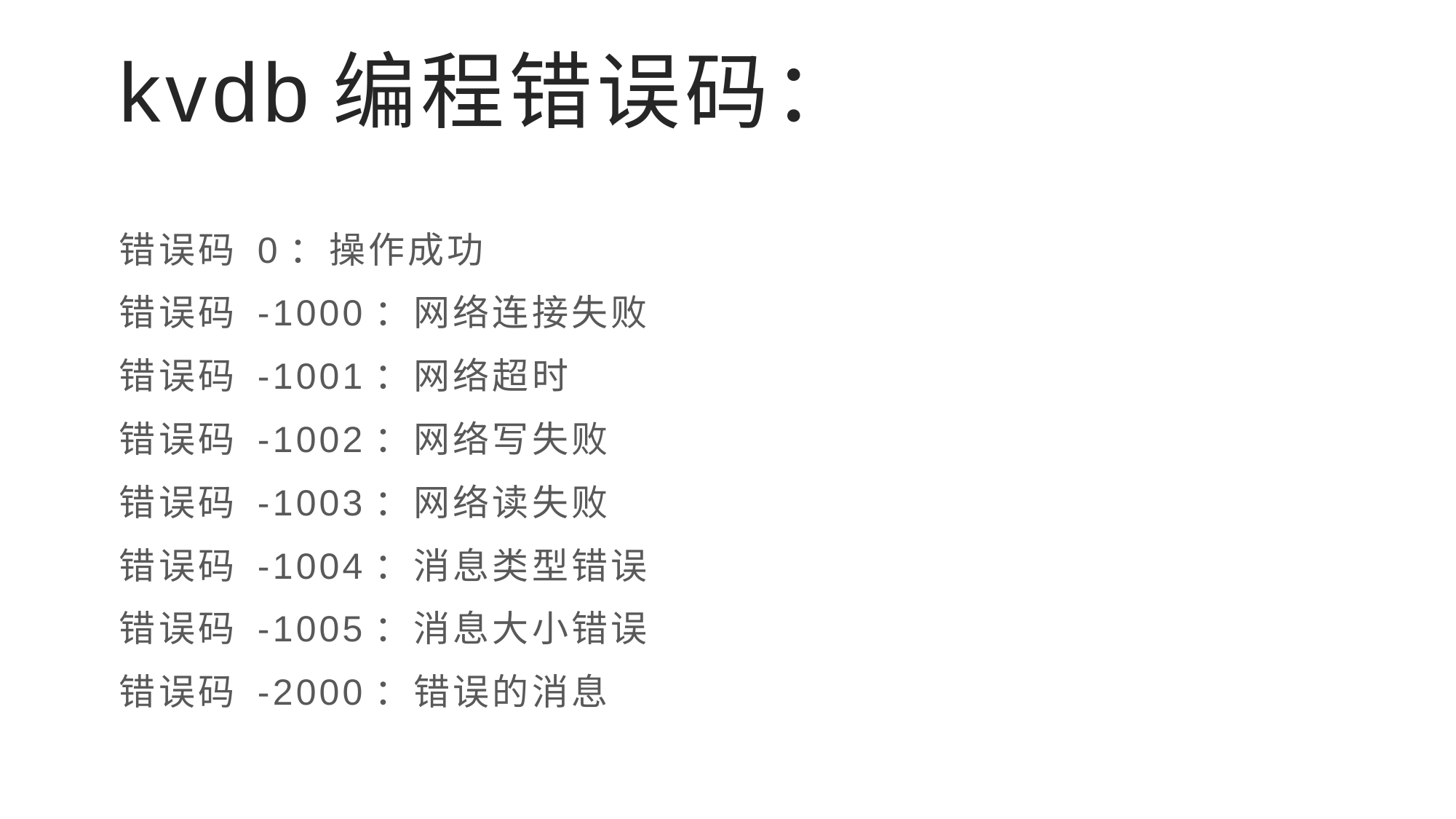

# kvdb编程错误码：
错误码 0：操作成功
错误码 -1000：网络连接失败
错误码 -1001：网络超时
错误码 -1002：网络写失败
错误码 -1003：网络读失败
错误码 -1004：消息类型错误
错误码 -1005：消息大小错误
错误码 -2000：错误的消息